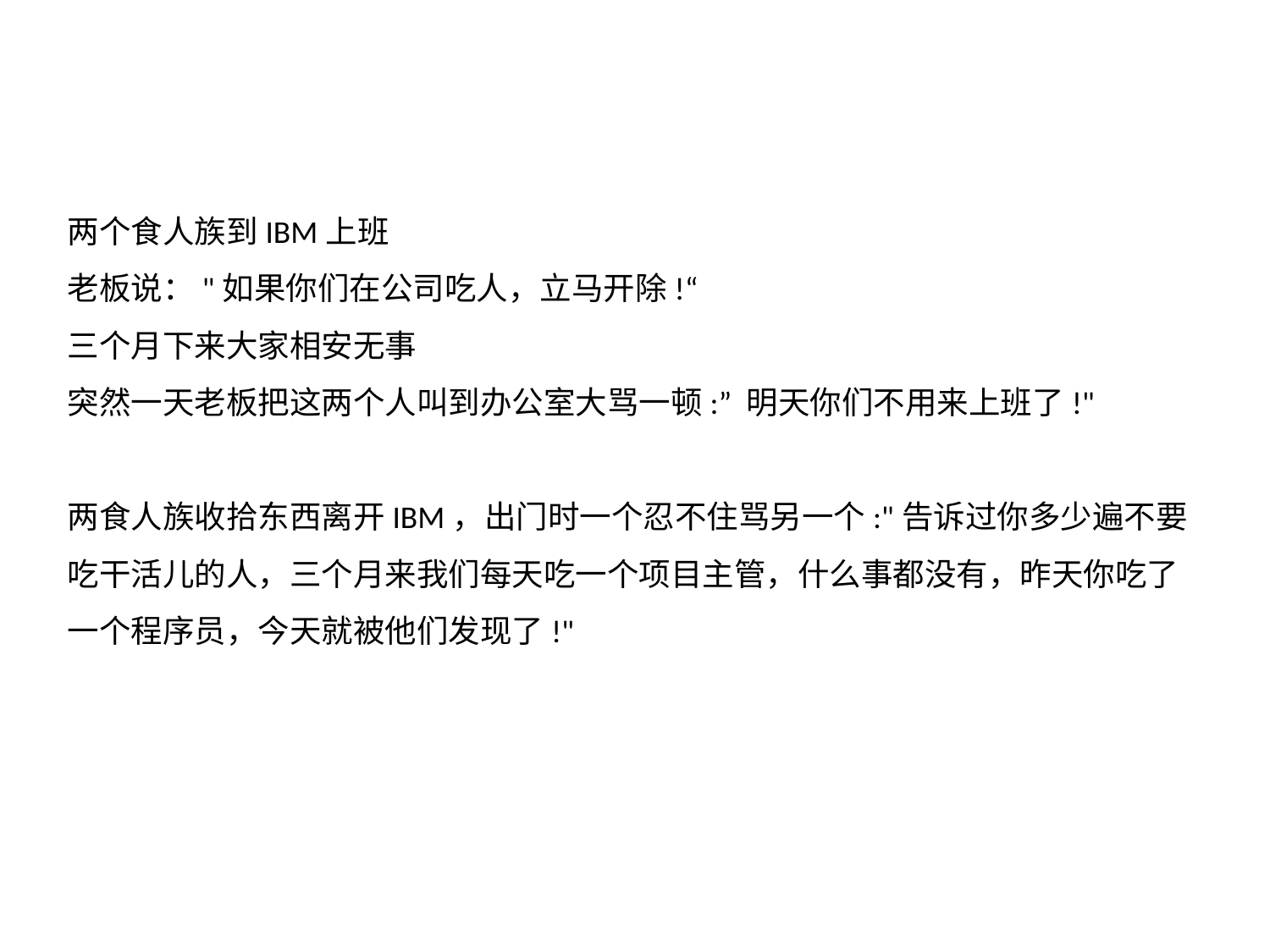

两个食人族到IBM上班
老板说："如果你们在公司吃人，立马开除!“
三个月下来大家相安无事
突然一天老板把这两个人叫到办公室大骂一顿:” 明天你们不用来上班了!"

两食人族收拾东西离开IBM，出门时一个忍不住骂另一个:"告诉过你多少遍不要吃干活儿的人，三个月来我们每天吃一个项目主管，什么事都没有，昨天你吃了一个程序员，今天就被他们发现了!"